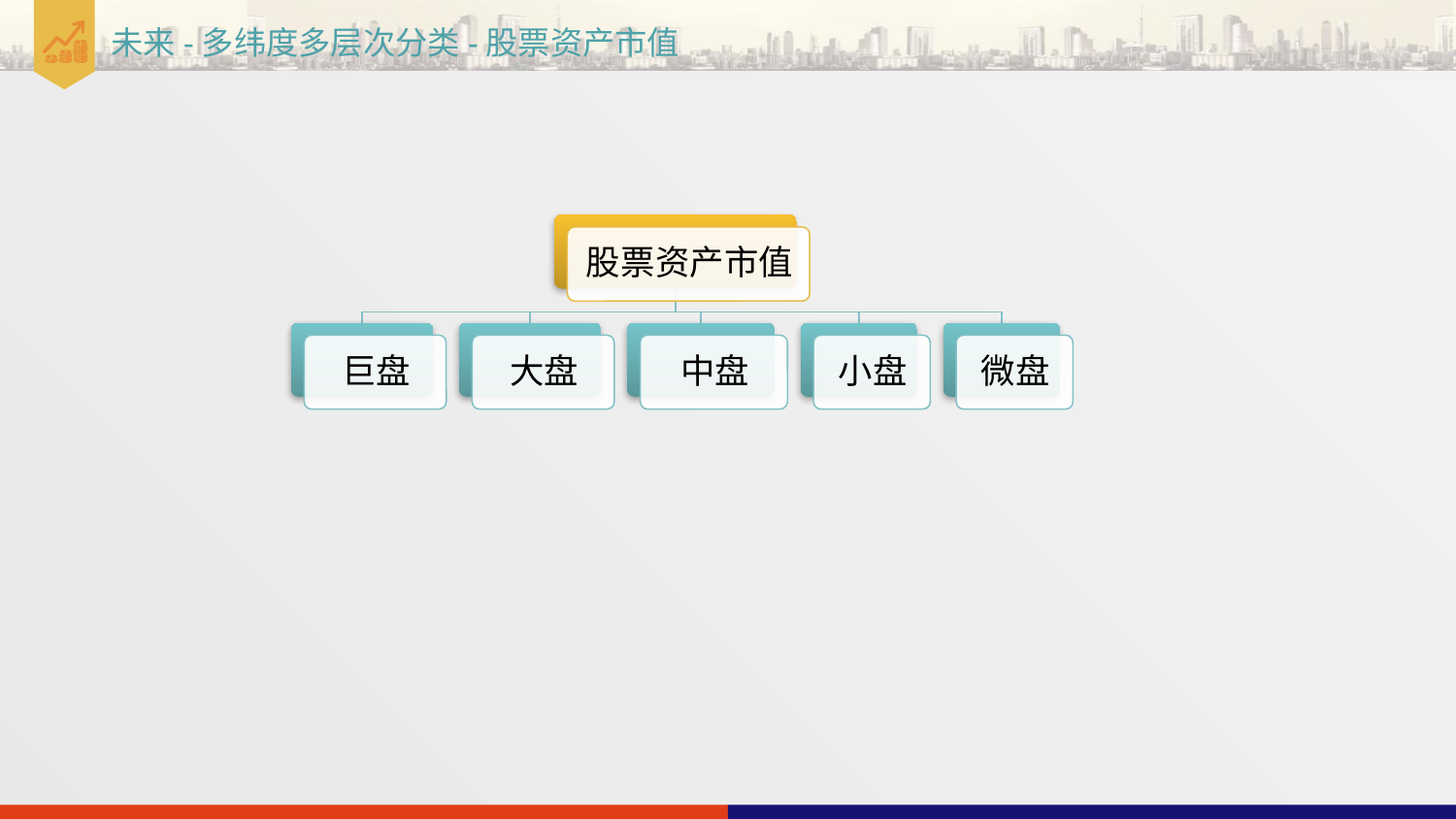

# 未来-多纬度多层次分类-股票资产市值

股票资产市值
巨盘
大盘
中盘
小盘
微盘